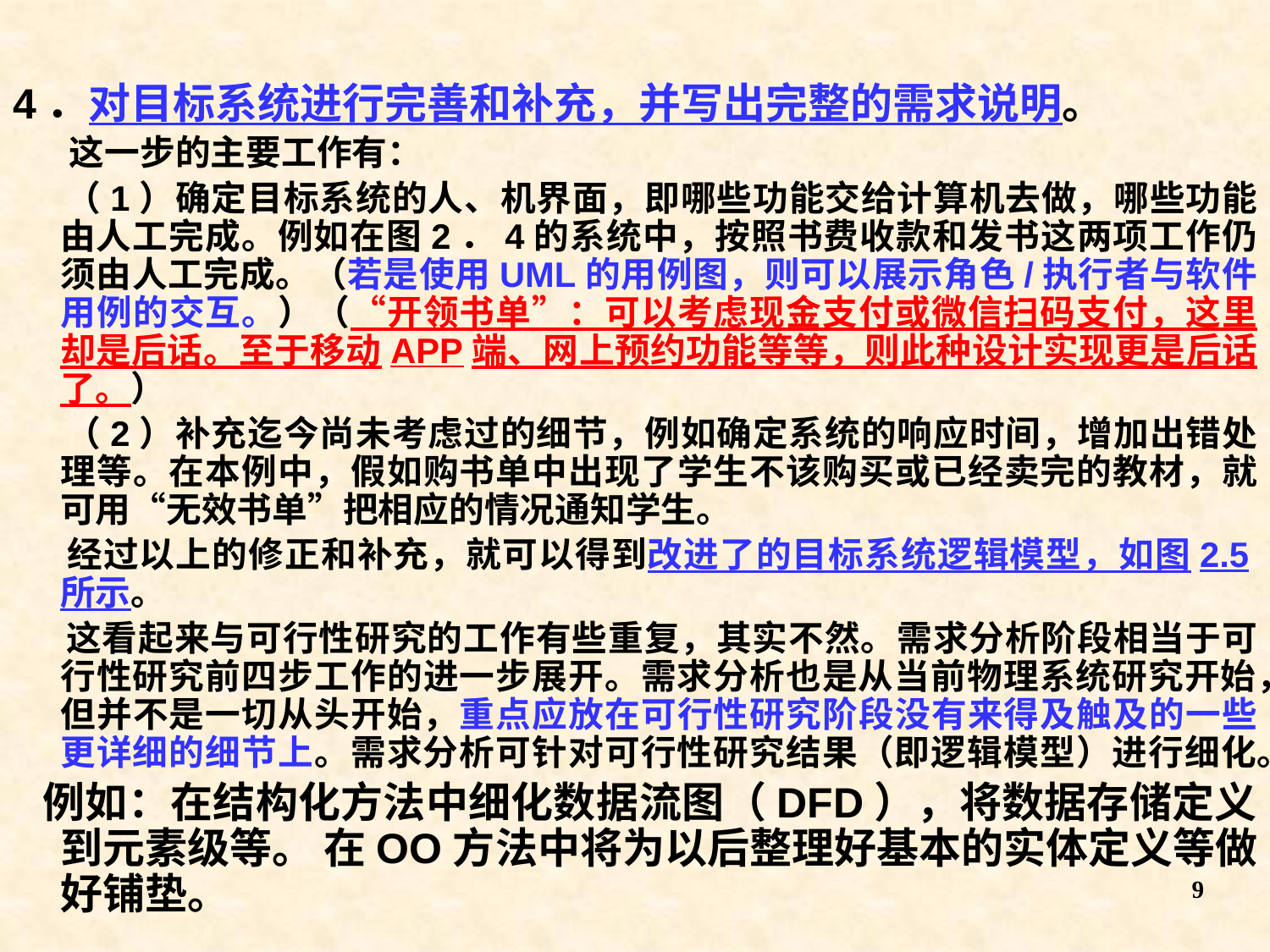

4．对目标系统进行完善和补充，并写出完整的需求说明。
      这一步的主要工作有：
     （1）确定目标系统的人、机界面，即哪些功能交给计算机去做，哪些功能由人工完成。例如在图2．4的系统中，按照书费收款和发书这两项工作仍须由人工完成。（若是使用UML的用例图，则可以展示角色/执行者与软件用例的交互。）（“开领书单”：可以考虑现金支付或微信扫码支付，这里却是后话。至于移动APP端、网上预约功能等等，则此种设计实现更是后话了。）
     （2）补充迄今尚未考虑过的细节，例如确定系统的响应时间，增加出错处理等。在本例中，假如购书单中出现了学生不该购买或已经卖完的教材，就可用“无效书单”把相应的情况通知学生。
     经过以上的修正和补充，就可以得到改进了的目标系统逻辑模型，如图2.5所示。
     这看起来与可行性研究的工作有些重复，其实不然。需求分析阶段相当于可行性研究前四步工作的进一步展开。需求分析也是从当前物理系统研究开始，但并不是一切从头开始，重点应放在可行性研究阶段没有来得及触及的一些更详细的细节上。需求分析可针对可行性研究结果（即逻辑模型）进行细化。
  例如：在结构化方法中细化数据流图（DFD），将数据存储定义到元素级等。 在OO方法中将为以后整理好基本的实体定义等做好铺垫。
9